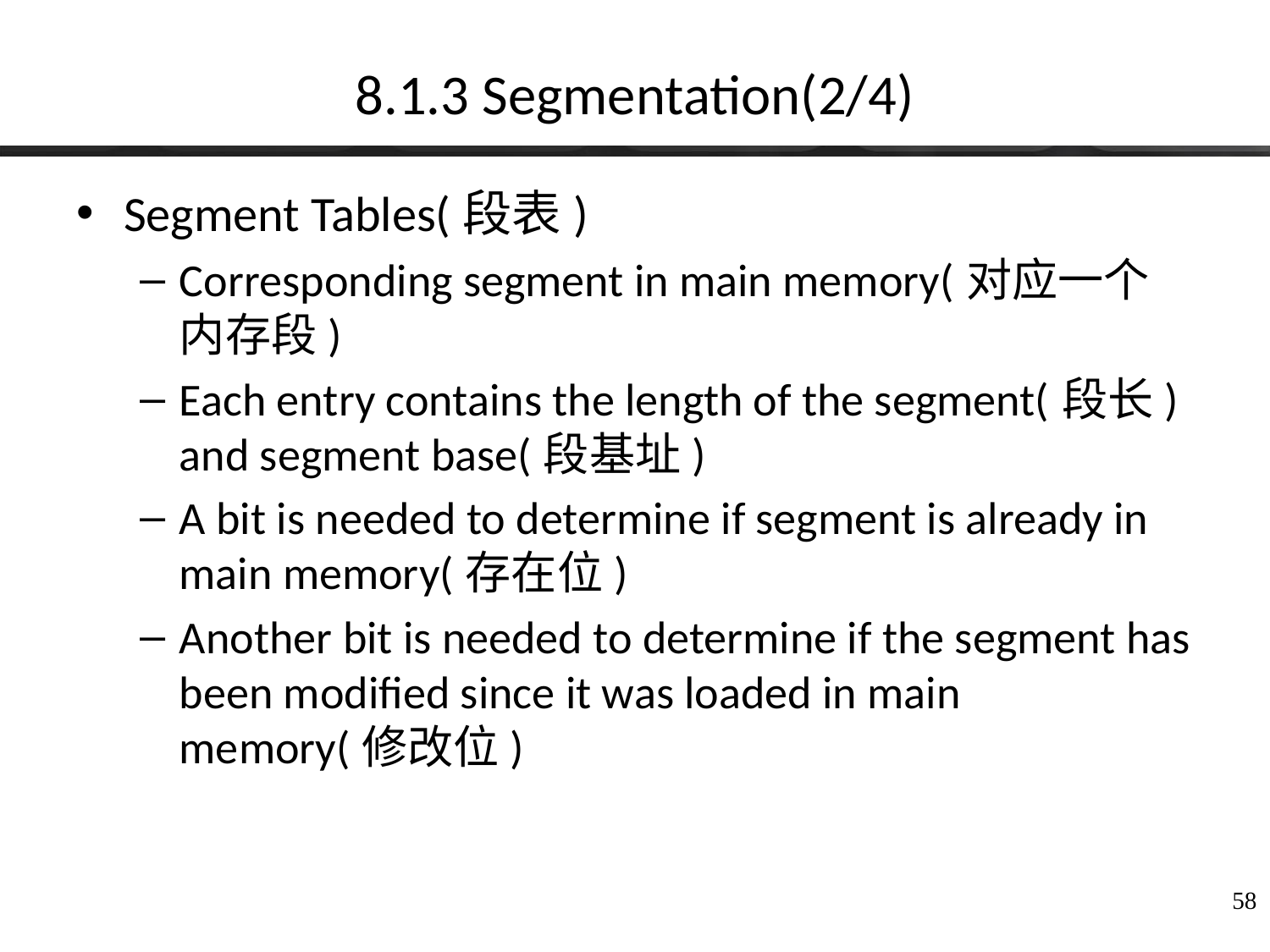

# 8.1.3 Segmentation(2/4)
Segment Tables(段表)
Corresponding segment in main memory(对应一个内存段)
Each entry contains the length of the segment(段长) and segment base(段基址)
A bit is needed to determine if segment is already in main memory(存在位)
Another bit is needed to determine if the segment has been modified since it was loaded in main memory(修改位)
58